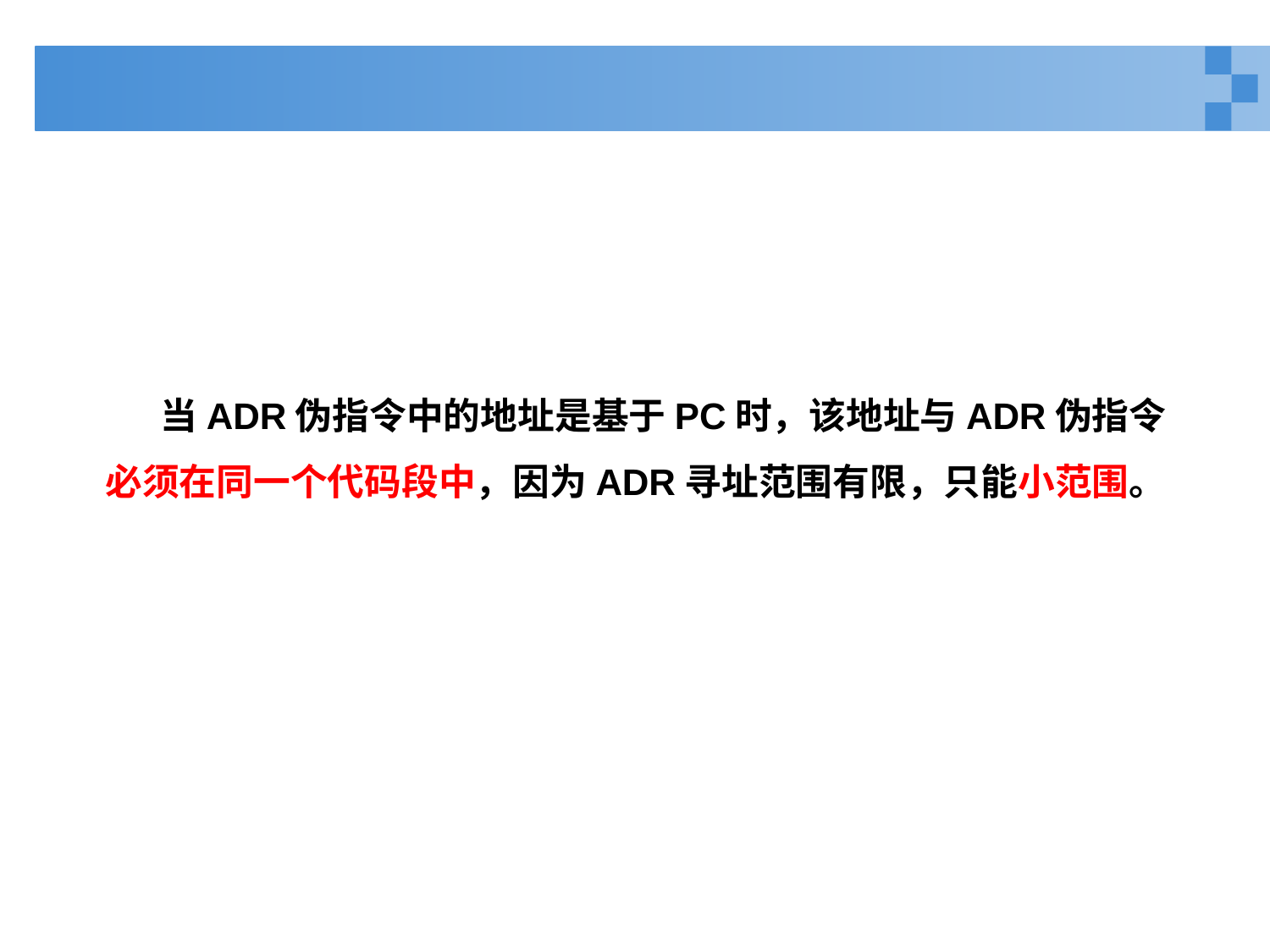

ARM伪指令——小范围的地址读取
  当ADR伪指令中的地址是基于PC时，该地址与ADR伪指令必须在同一个代码段中，因为ADR寻址范围有限，只能小范围。